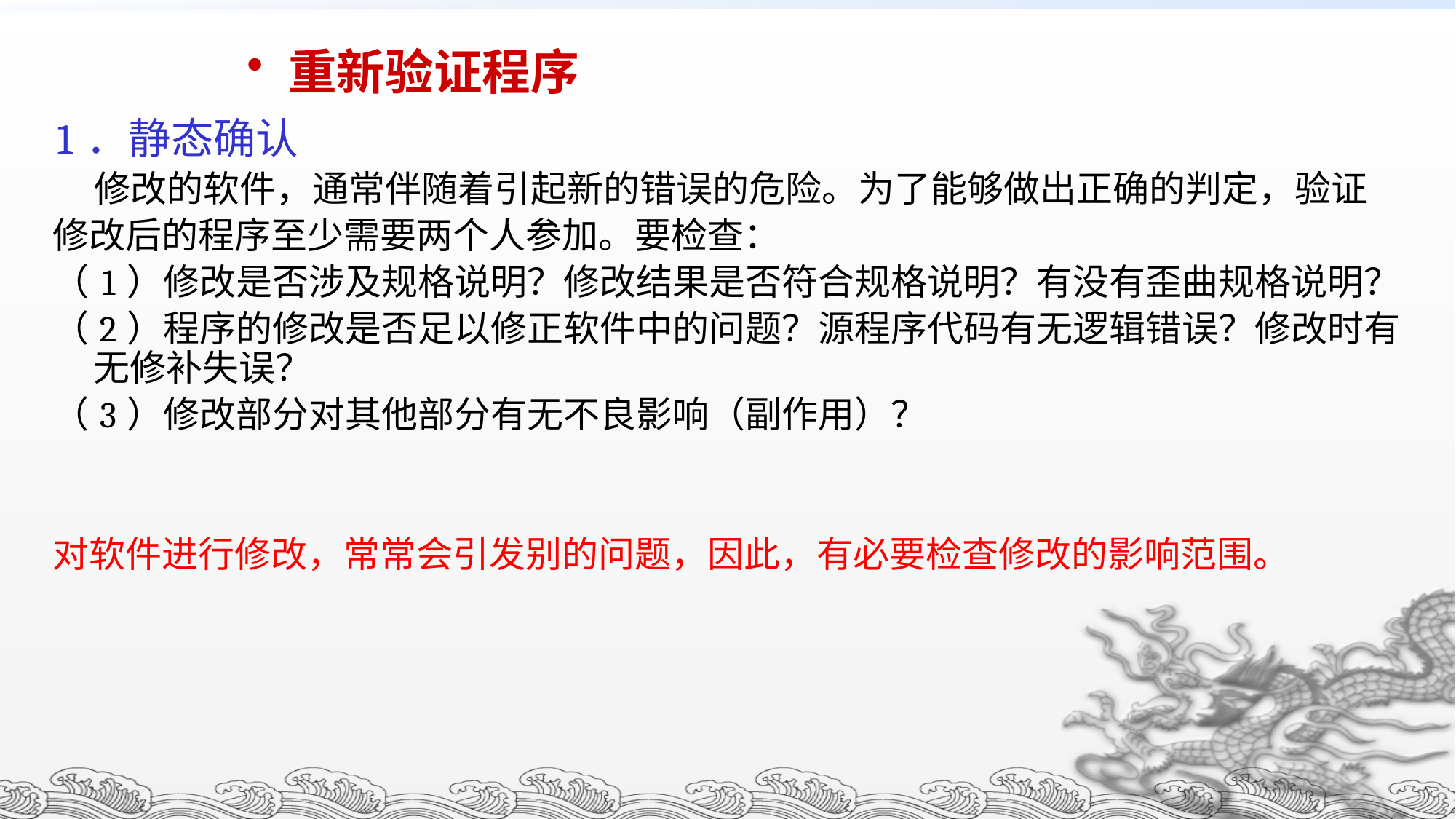

重新验证程序
1．静态确认
    修改的软件，通常伴随着引起新的错误的危险。为了能够做出正确的判定，验证
修改后的程序至少需要两个人参加。要检查：
（1）修改是否涉及规格说明？修改结果是否符合规格说明？有没有歪曲规格说明？
（2）程序的修改是否足以修正软件中的问题？源程序代码有无逻辑错误？修改时有无修补失误？
（3）修改部分对其他部分有无不良影响（副作用）？

对软件进行修改，常常会引发别的问题，因此，有必要检查修改的影响范围。